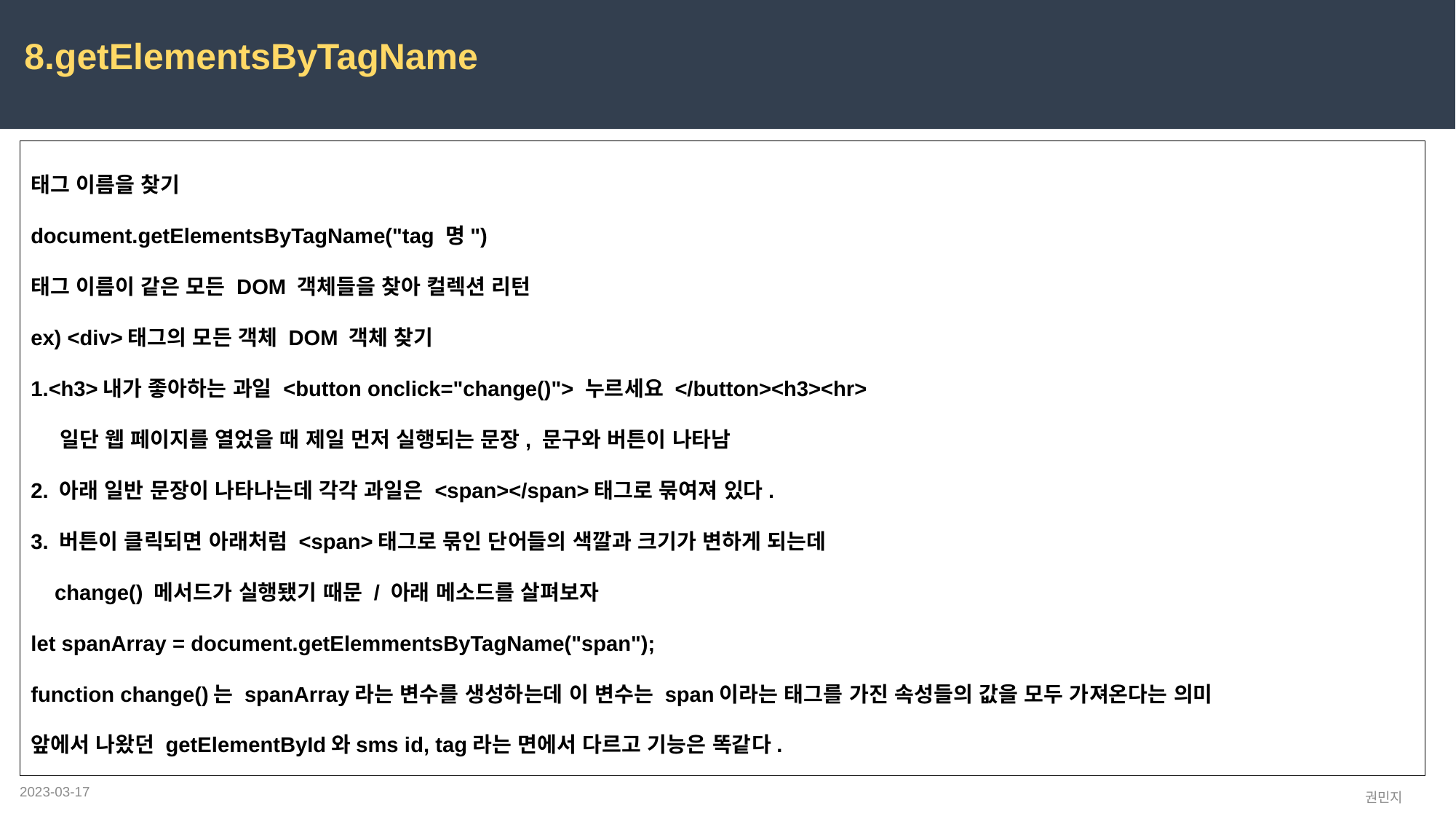

8.getElementsByTagName
태그 이름을 찾기
document.getElementsByTagName("tag 명")
태그 이름이 같은 모든 DOM 객체들을 찾아 컬렉션 리턴
ex) <div>태그의 모든 객체 DOM 객체 찾기
1.<h3>내가 좋아하는 과일 <button onclick="change()"> 누르세요 </button><h3><hr>
    일단 웹 페이지를 열었을 때 제일 먼저 실행되는 문장, 문구와 버튼이 나타남
2. 아래 일반 문장이 나타나는데 각각 과일은 <span></span>태그로 묶여져 있다.
3. 버튼이 클릭되면 아래처럼 <span>태그로 묶인 단어들의 색깔과 크기가 변하게 되는데
    change() 메서드가 실행됐기 때문 / 아래 메소드를 살펴보자
let spanArray = document.getElemmentsByTagName("span");
function change()는 spanArray라는 변수를 생성하는데 이 변수는 span이라는 태그를 가진 속성들의 값을 모두 가져온다는 의미
앞에서 나왔던 getElementById와sms id, tag라는 면에서 다르고 기능은 똑같다.
2023-03-17
권민지